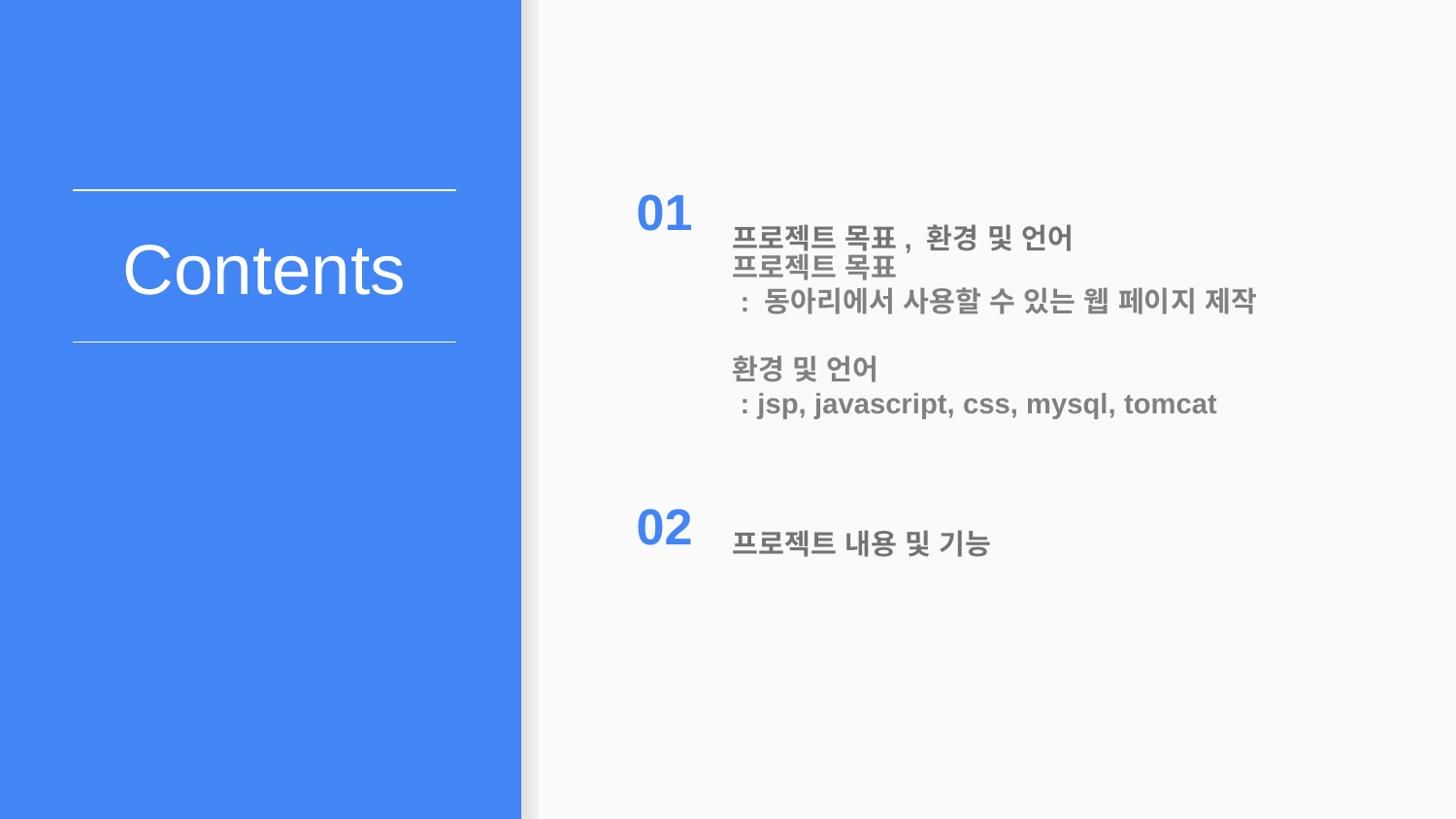

프로젝트 목표, 환경 및 언어

프로젝트 내용 및 기능

01
# Contents
프로젝트 목표
 : 동아리에서 사용할 수 있는 웹 페이지 제작

환경 및 언어
 : jsp, javascript, css, mysql, tomcat
02